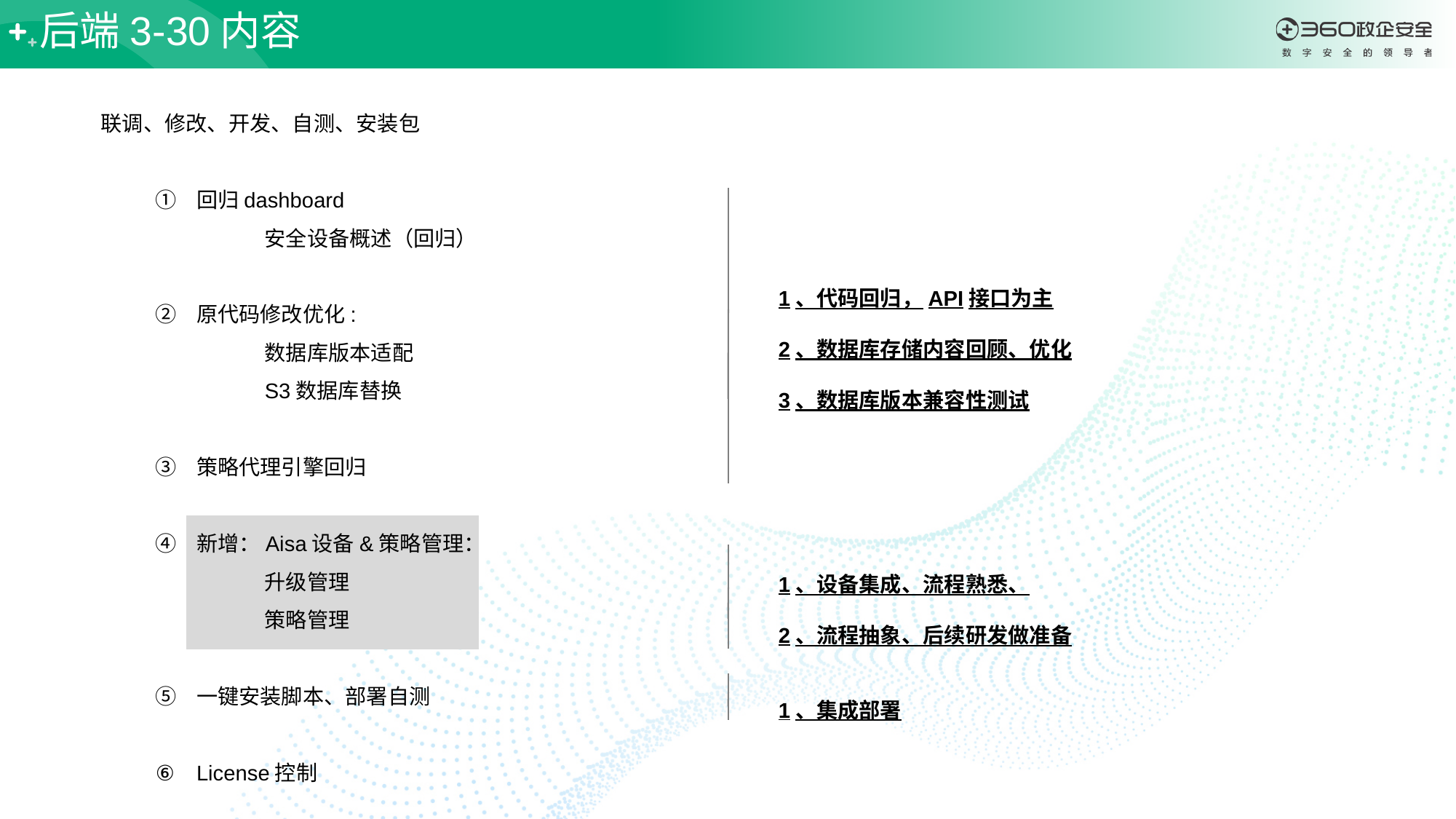

后端3-30内容
联调、修改、开发、自测、安装包

回归dashboard
	安全设备概述（回归）

原代码修改优化:
	数据库版本适配
	S3数据库替换

策略代理引擎回归

新增：Aisa设备&策略管理：
	升级管理
	策略管理

一键安装脚本、部署自测

License控制
1、代码回归，API接口为主
2、数据库存储内容回顾、优化
3、数据库版本兼容性测试

1、设备集成、流程熟悉、
2、流程抽象、后续研发做准备
1、集成部署